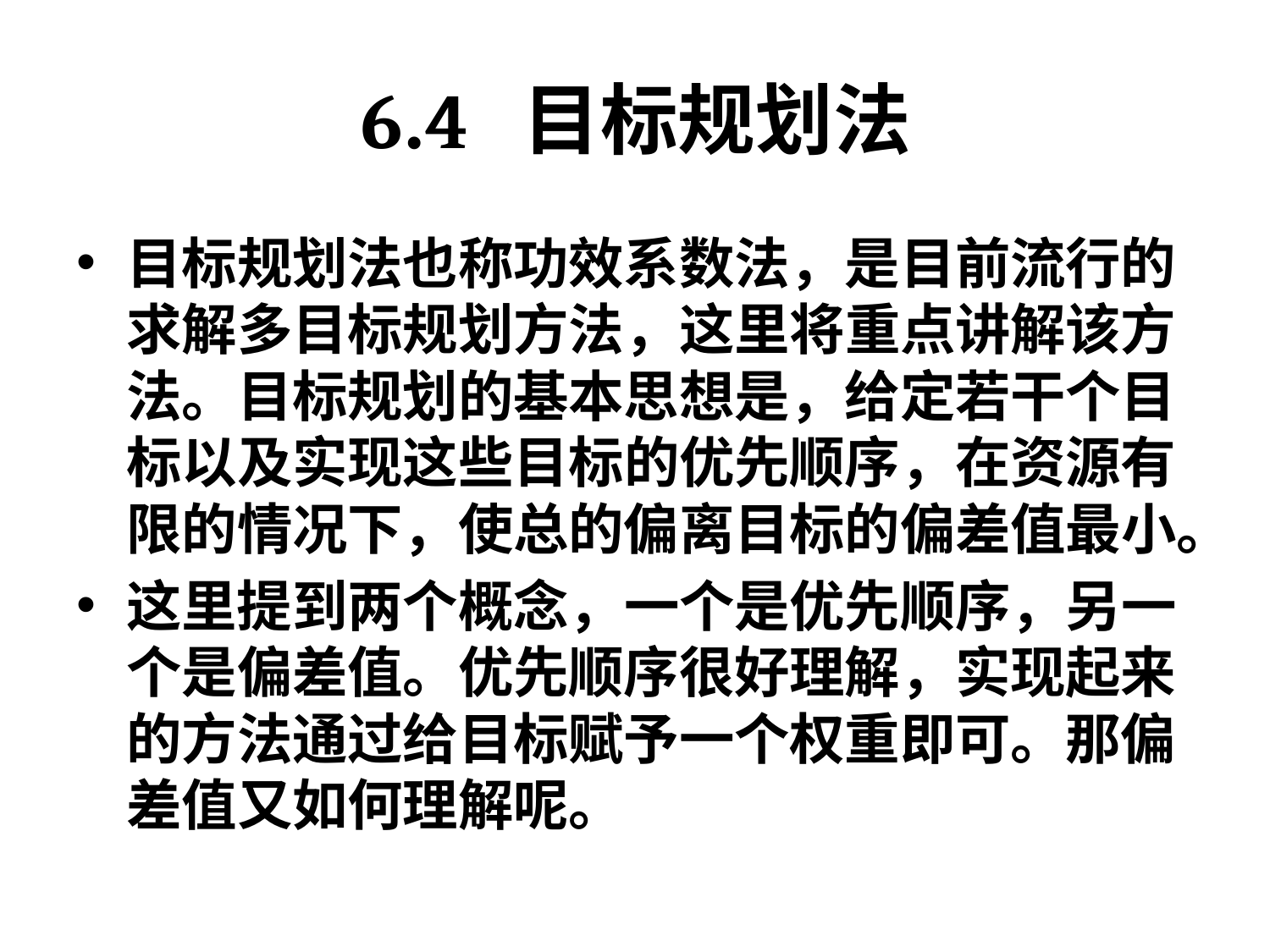

# 6.4  目标规划法
目标规划法也称功效系数法，是目前流行的求解多目标规划方法，这里将重点讲解该方法。目标规划的基本思想是，给定若干个目标以及实现这些目标的优先顺序，在资源有限的情况下，使总的偏离目标的偏差值最小。
这里提到两个概念，一个是优先顺序，另一个是偏差值。优先顺序很好理解，实现起来的方法通过给目标赋予一个权重即可。那偏差值又如何理解呢。